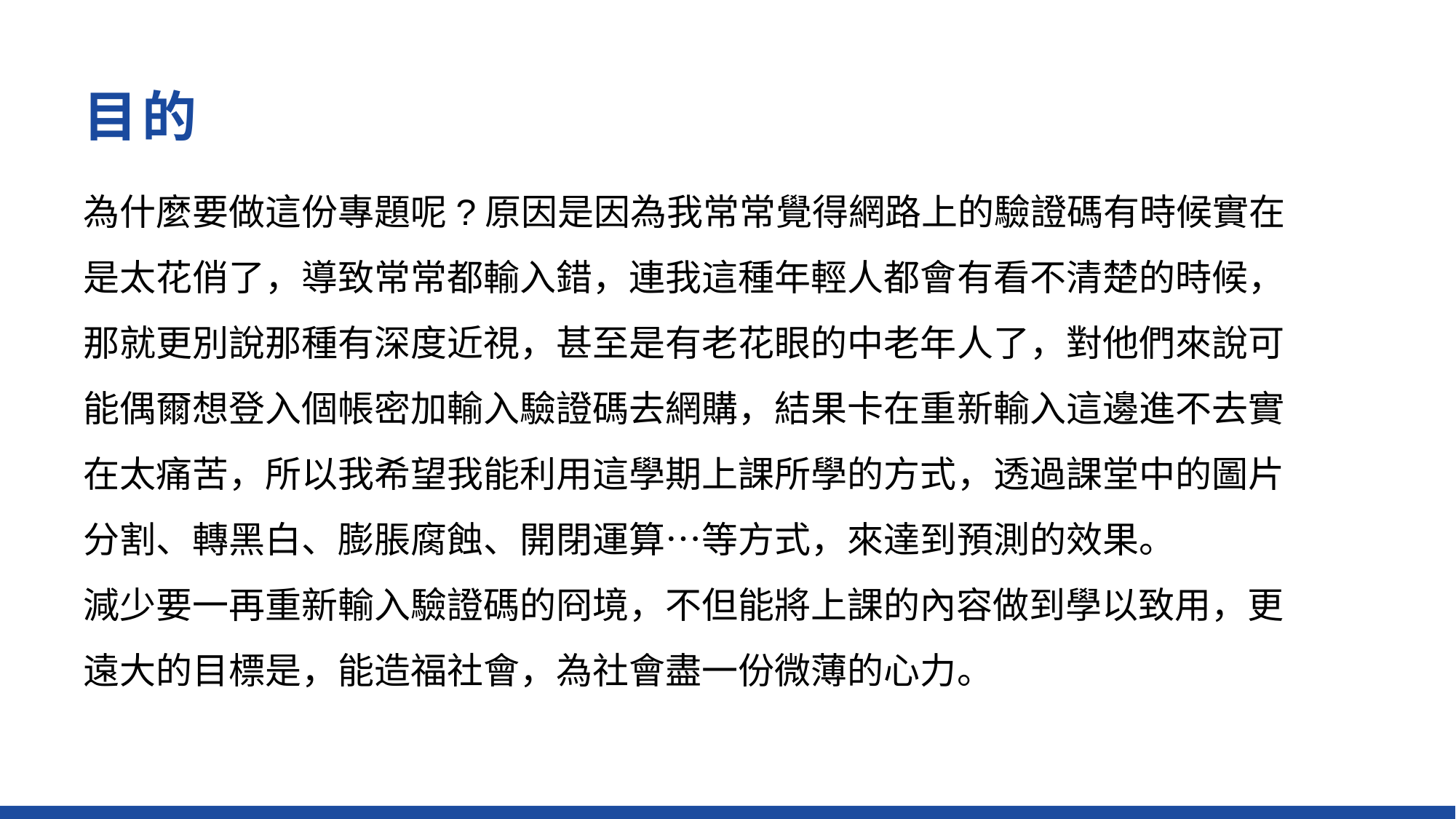

# 目的
為什麼要做這份專題呢?原因是因為我常常覺得網路上的驗證碼有時候實在是太花俏了，導致常常都輸入錯，連我這種年輕人都會有看不清楚的時候，那就更別說那種有深度近視，甚至是有老花眼的中老年人了，對他們來說可能偶爾想登入個帳密加輸入驗證碼去網購，結果卡在重新輸入這邊進不去實在太痛苦，所以我希望我能利用這學期上課所學的方式，透過課堂中的圖片分割、轉黑白、膨脹腐蝕、開閉運算…等方式，來達到預測的效果。
減少要一再重新輸入驗證碼的冏境，不但能將上課的內容做到學以致用，更遠大的目標是，能造福社會，為社會盡一份微薄的心力。